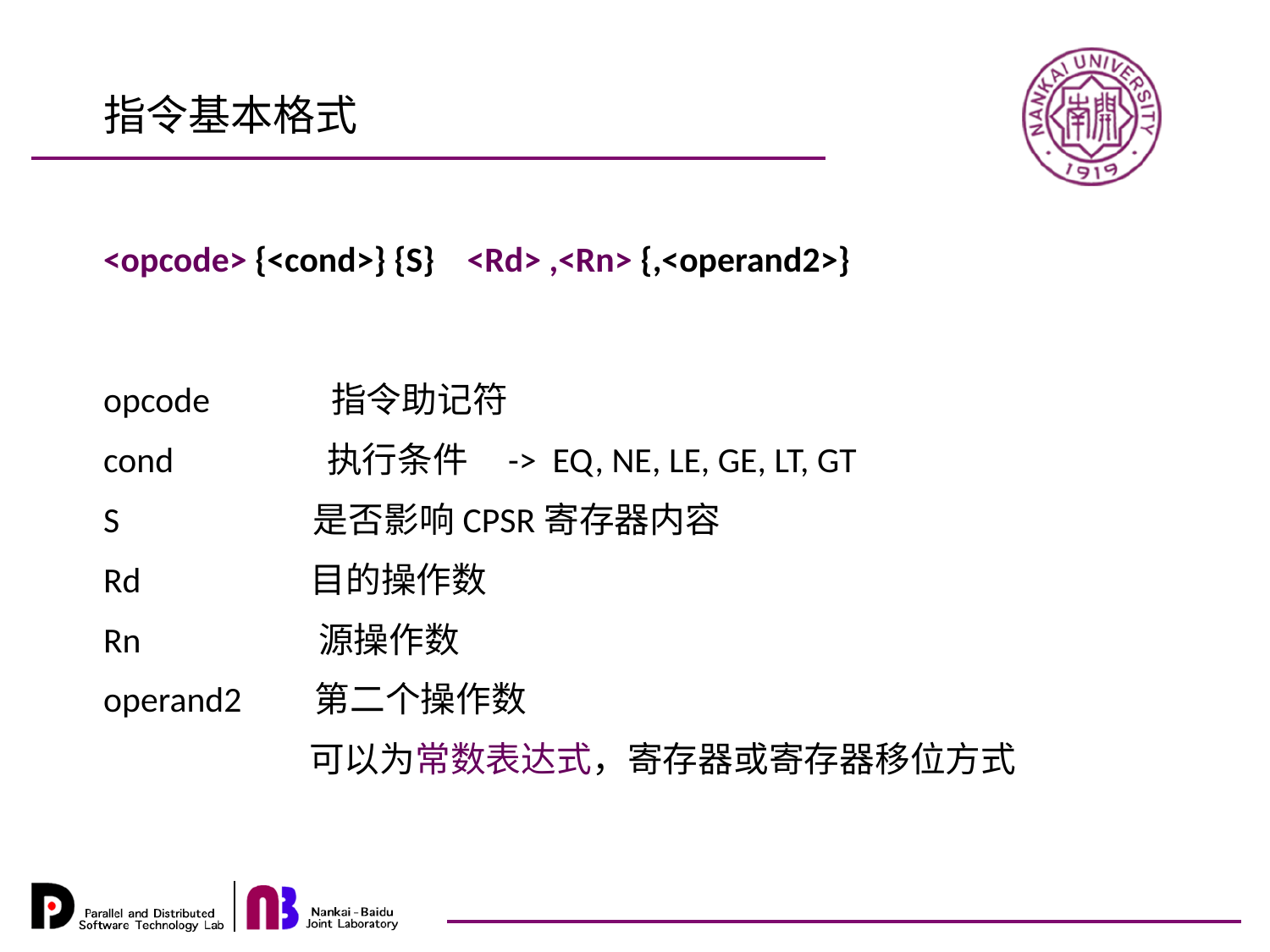

指令基本格式
<opcode> {<cond>} {S}    <Rd> ,<Rn> {,<operand2>}
opcode              指令助记符
cond                  执行条件    ->  EQ, NE, LE, GE, LT, GT
S                       是否影响CPSR寄存器内容
Rd                    目的操作数
Rn                     源操作数
operand2        第二个操作数
	         可以为常数表达式，寄存器或寄存器移位方式